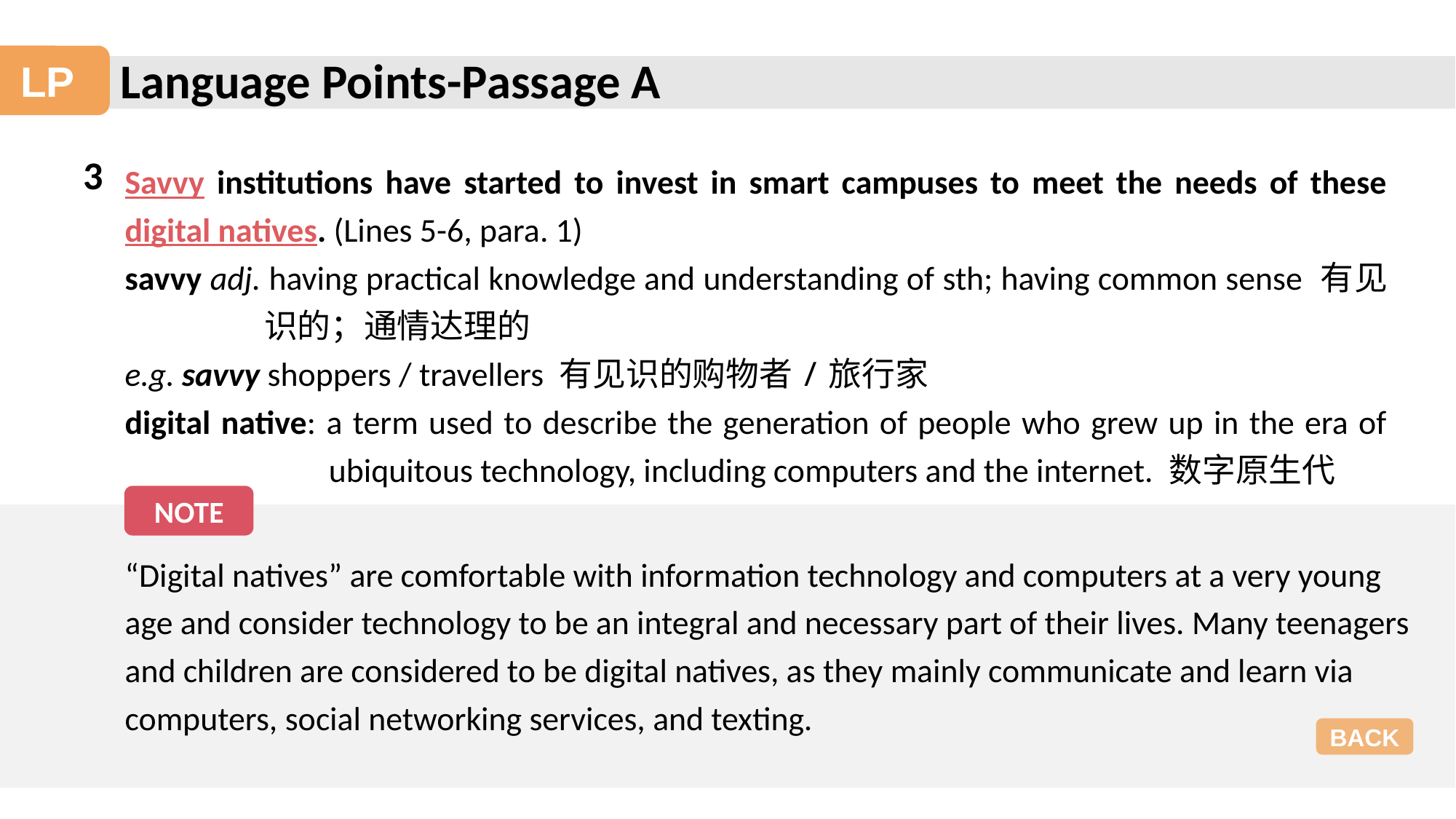

Language Points-Passage A
LP

3
Savvy institutions have started to invest in smart campuses to meet the needs of these digital natives. (Lines 5-6, para. 1)
savvy adj. having practical knowledge and understanding of sth; having common sense 有见识的；通情达理的
e.g. savvy shoppers / travellers 有见识的购物者/旅行家
digital native: a term used to describe the generation of people who grew up in the era of ubiquitous technology, including computers and the internet. 数字原生代
NOTE

“Digital natives” are comfortable with information technology and computers at a very young age and consider technology to be an integral and necessary part of their lives. Many teenagers and children are considered to be digital natives, as they mainly communicate and learn via computers, social networking services, and texting.
BACK